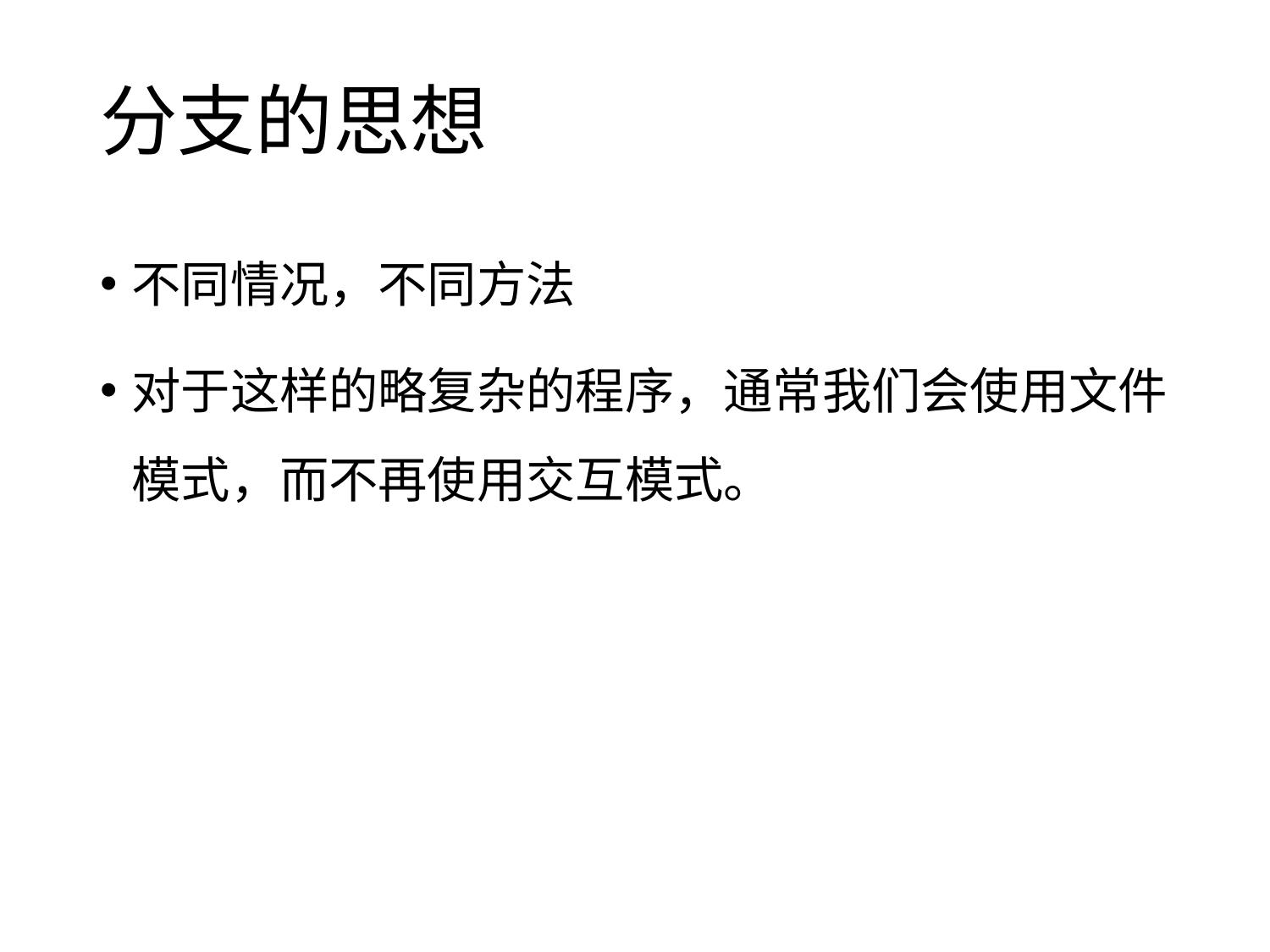

# 分支的思想
不同情况，不同方法
对于这样的略复杂的程序，通常我们会使用文件模式，而不再使用交互模式。